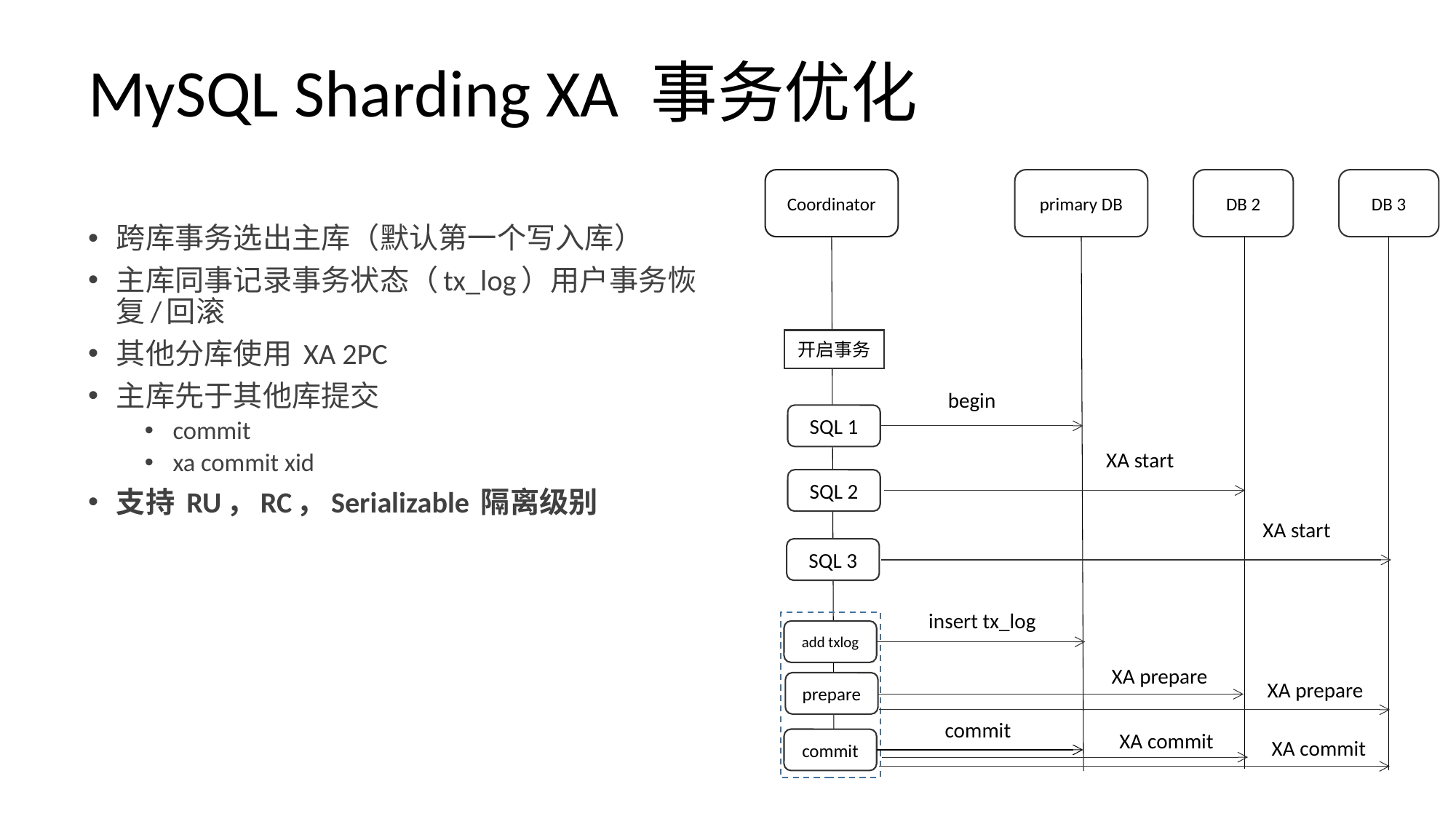

# MySQL Sharding XA 事务优化
Coordinator
primary DB
DB 2
DB 3
跨库事务选出主库（默认第一个写入库）
主库同事记录事务状态（tx_log）用户事务恢复/回滚
其他分库使用 XA 2PC
主库先于其他库提交
commit
xa commit xid
支持 RU，RC，Serializable 隔离级别
开启事务
begin
SQL 1
XA start
SQL 2
XA start
SQL 3
insert tx_log
事务提交
add txlog
XA prepare
XA prepare
prepare
commit
XA commit
commit
XA commit